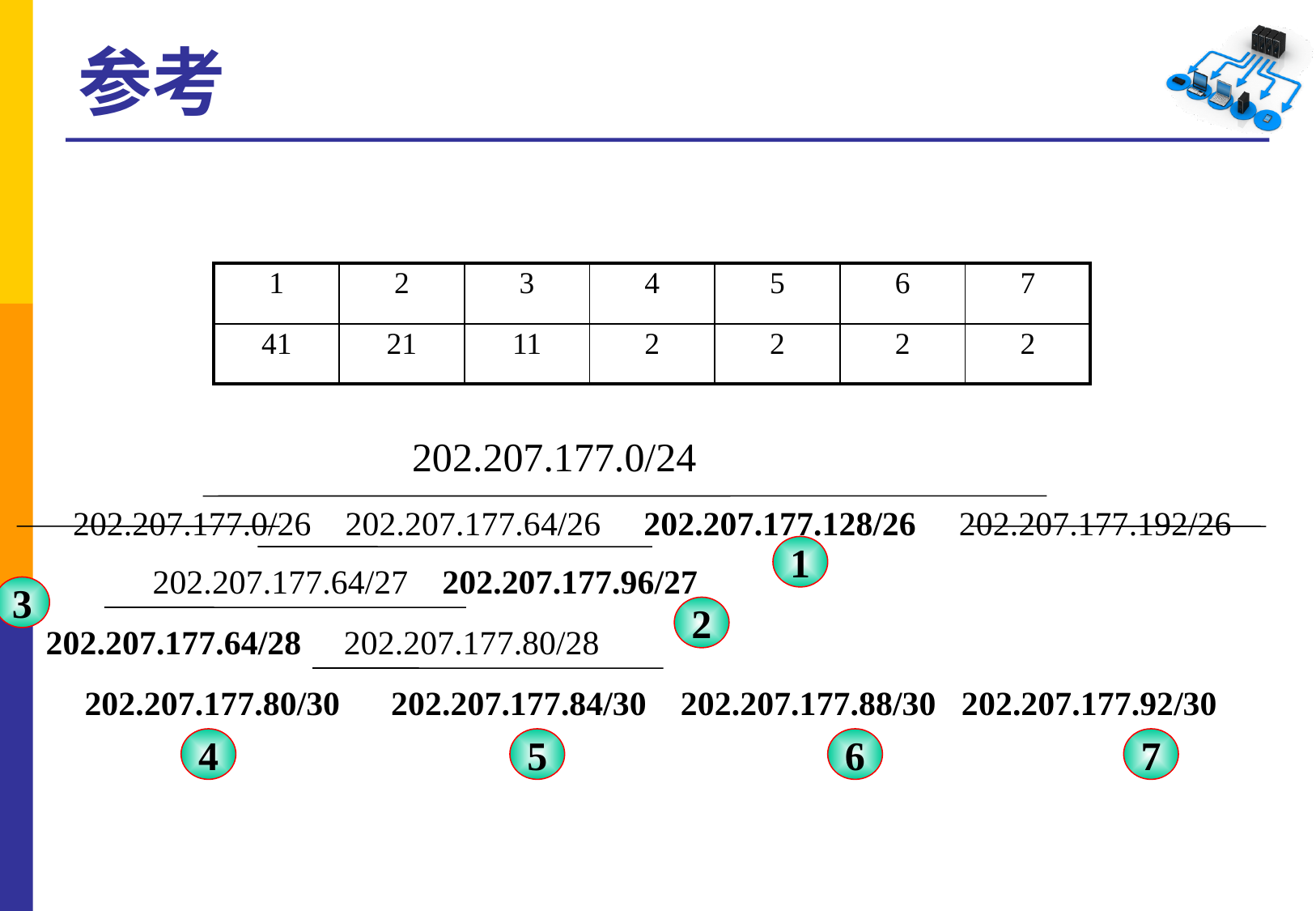

# 参考
| 1 | 2 | 3 | 4 | 5 | 6 | 7 |
| --- | --- | --- | --- | --- | --- | --- |
| 41 | 21 | 11 | 2 | 2 | 2 | 2 |
202.207.177.0/24

202.207.177.0/26    202.207.177.64/26     202.207.177.128/26     202.207.177.192/26

1

202.207.177.64/27    202.207.177.96/27
3
2

202.207.177.64/28     202.207.177.80/28

202.207.177.80/30      202.207.177.84/30    202.207.177.88/30   202.207.177.92/30
4
5
6
7